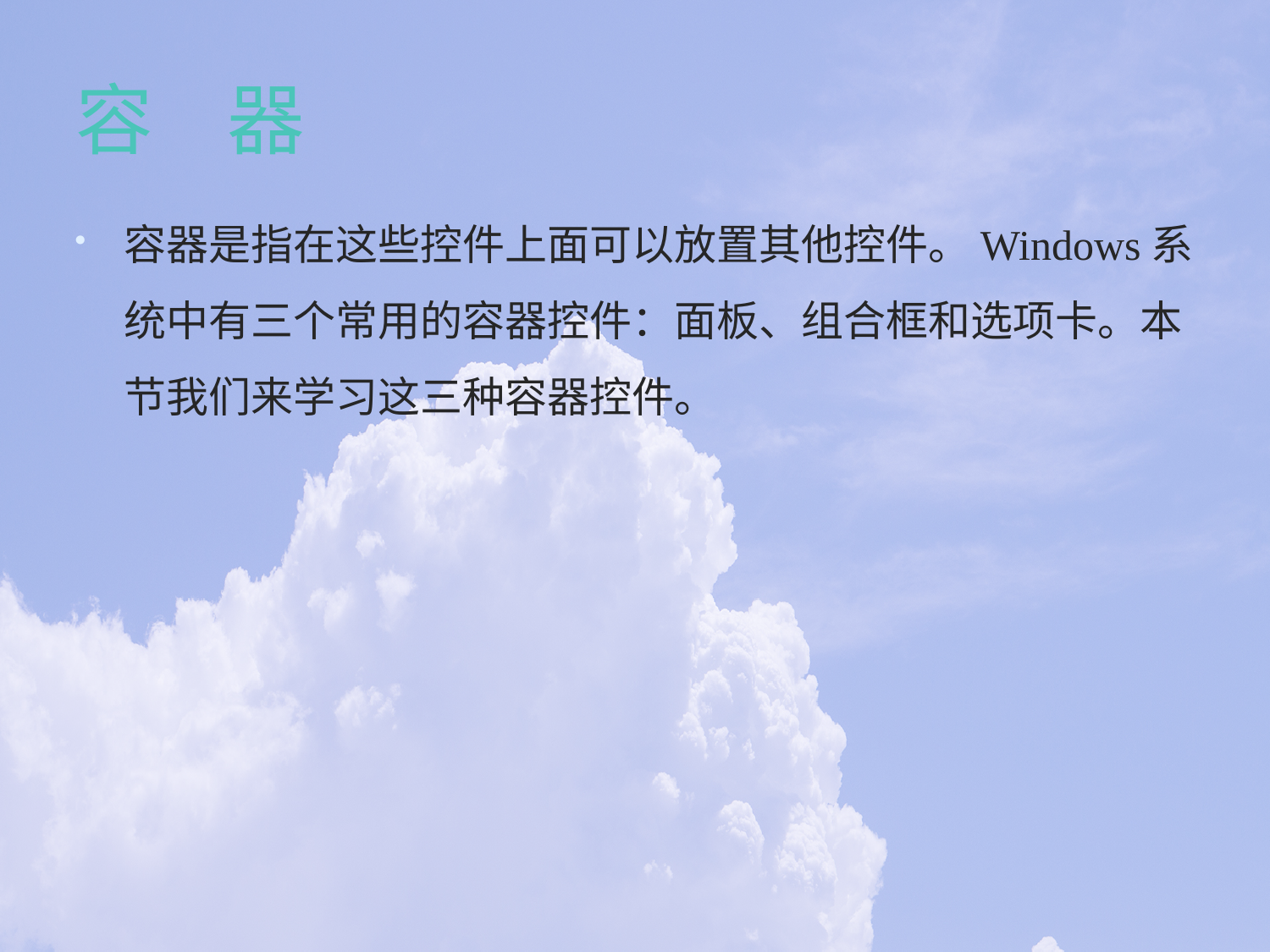

# 容    器
容器是指在这些控件上面可以放置其他控件。Windows系统中有三个常用的容器控件：面板、组合框和选项卡。本节我们来学习这三种容器控件。